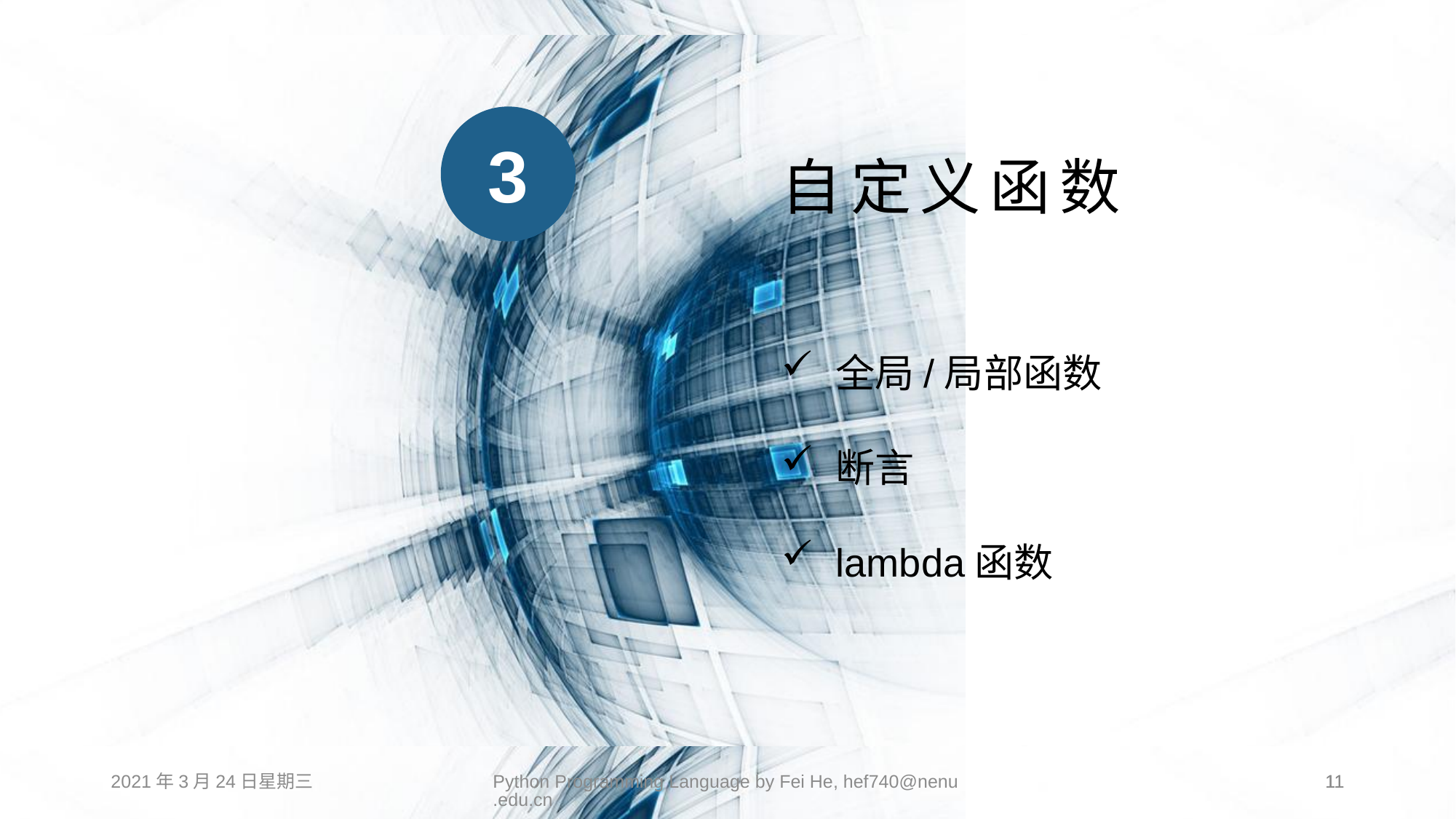

自定义函数
3
全局/局部函数
断言
lambda函数
2021年3月24日星期三
Python Programming Language by Fei He, hef740@nenu.edu.cn
11
11